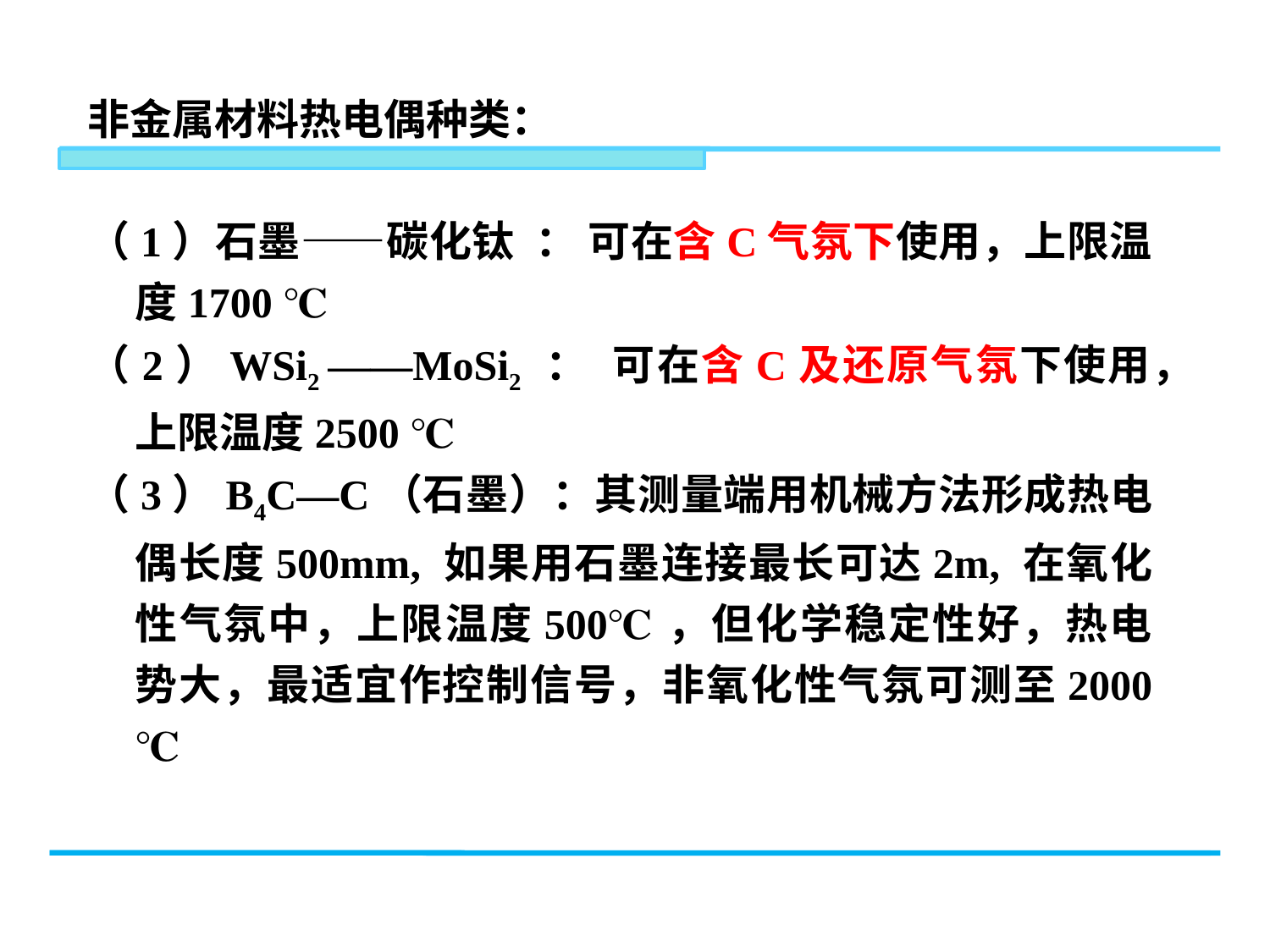

非金属材料热电偶种类：

（1）石墨——碳化钛  ： 可在含C气氛下使用，上限温度1700 ℃
（2）WSi2 ——MoSi2 ：  可在含C及还原气氛下使用，上限温度2500 ℃
（3）B4C—C（石墨）：其测量端用机械方法形成热电偶长度500mm, 如果用石墨连接最长可达2m, 在氧化性气氛中，上限温度500℃，但化学稳定性好，热电势大，最适宜作控制信号，非氧化性气氛可测至2000 ℃